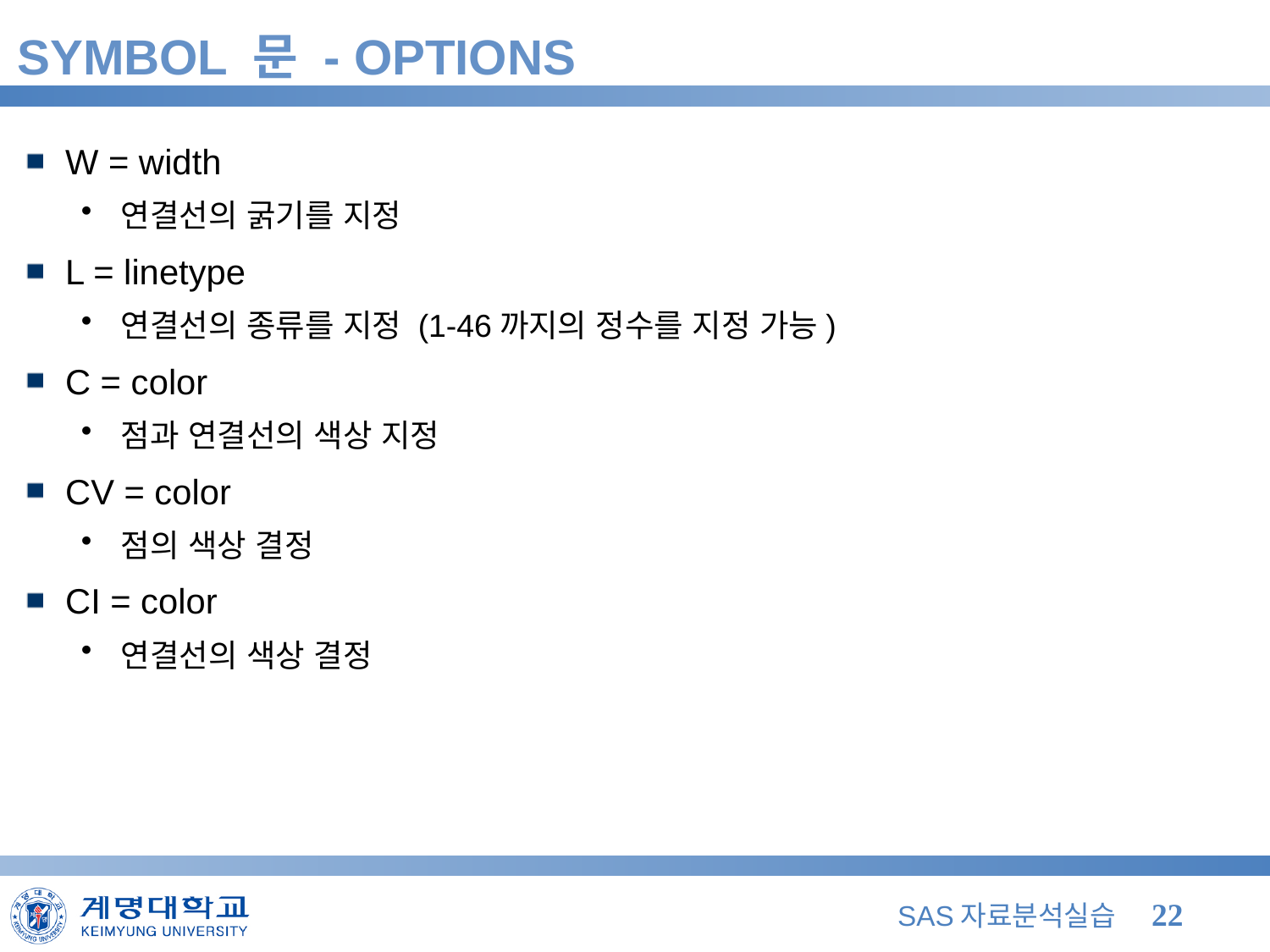

# SYMBOL 문 - OPTIONS
W = width
연결선의 굵기를 지정
L = linetype
연결선의 종류를 지정 (1-46까지의 정수를 지정 가능)
C = color
점과 연결선의 색상 지정
CV = color
점의 색상 결정
CI = color
연결선의 색상 결정